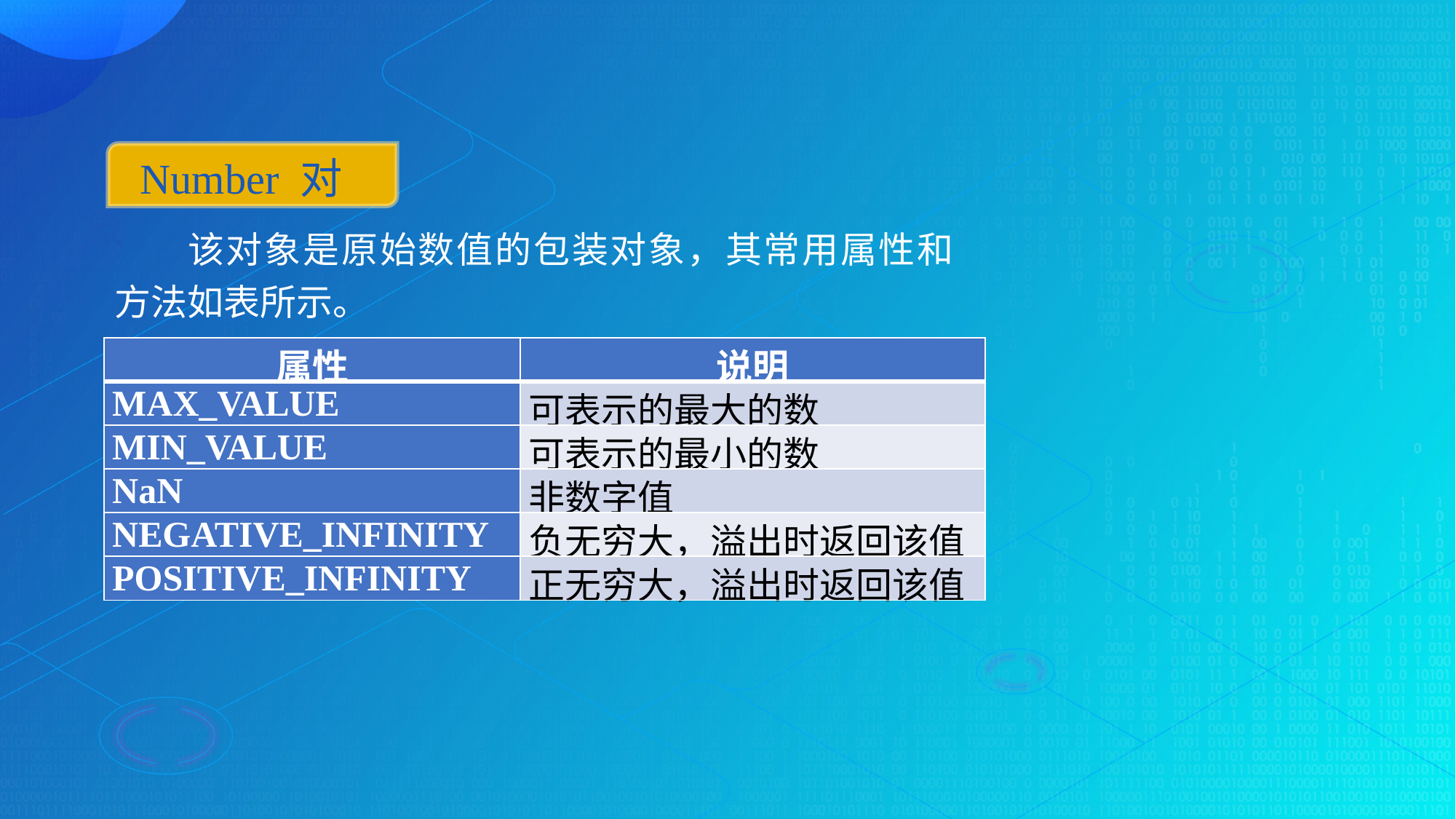

Number 对象
该对象是原始数值的包装对象，其常用属性和   方法如表所示。
| 属性 | 说明 |
| --- | --- |
| MAX\_VALUE | 可表示的最大的数 |
| MIN\_VALUE | 可表示的最小的数 |
| NaN | 非数字值 |
| NEGATIVE\_INFINITY | 负无穷大，溢出时返回该值 |
| POSITIVE\_INFINITY | 正无穷大，溢出时返回该值 |